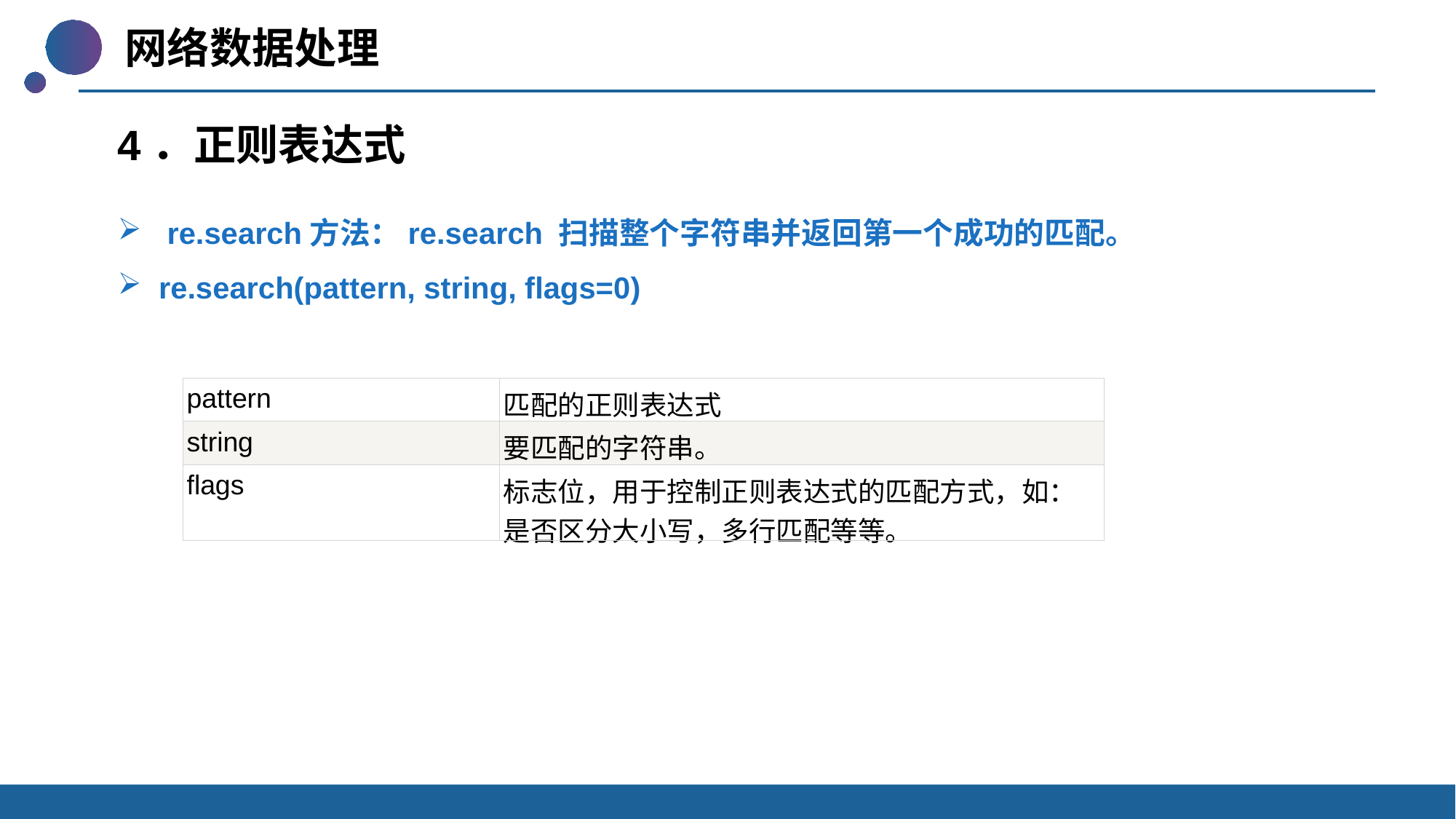

网络数据处理

4．正则表达式
 re.search方法：re.search 扫描整个字符串并返回第一个成功的匹配。
re.search(pattern, string, flags=0)
| pattern | 匹配的正则表达式 |
| --- | --- |
| string | 要匹配的字符串。 |
| flags | 标志位，用于控制正则表达式的匹配方式，如：是否区分大小写，多行匹配等等。 |